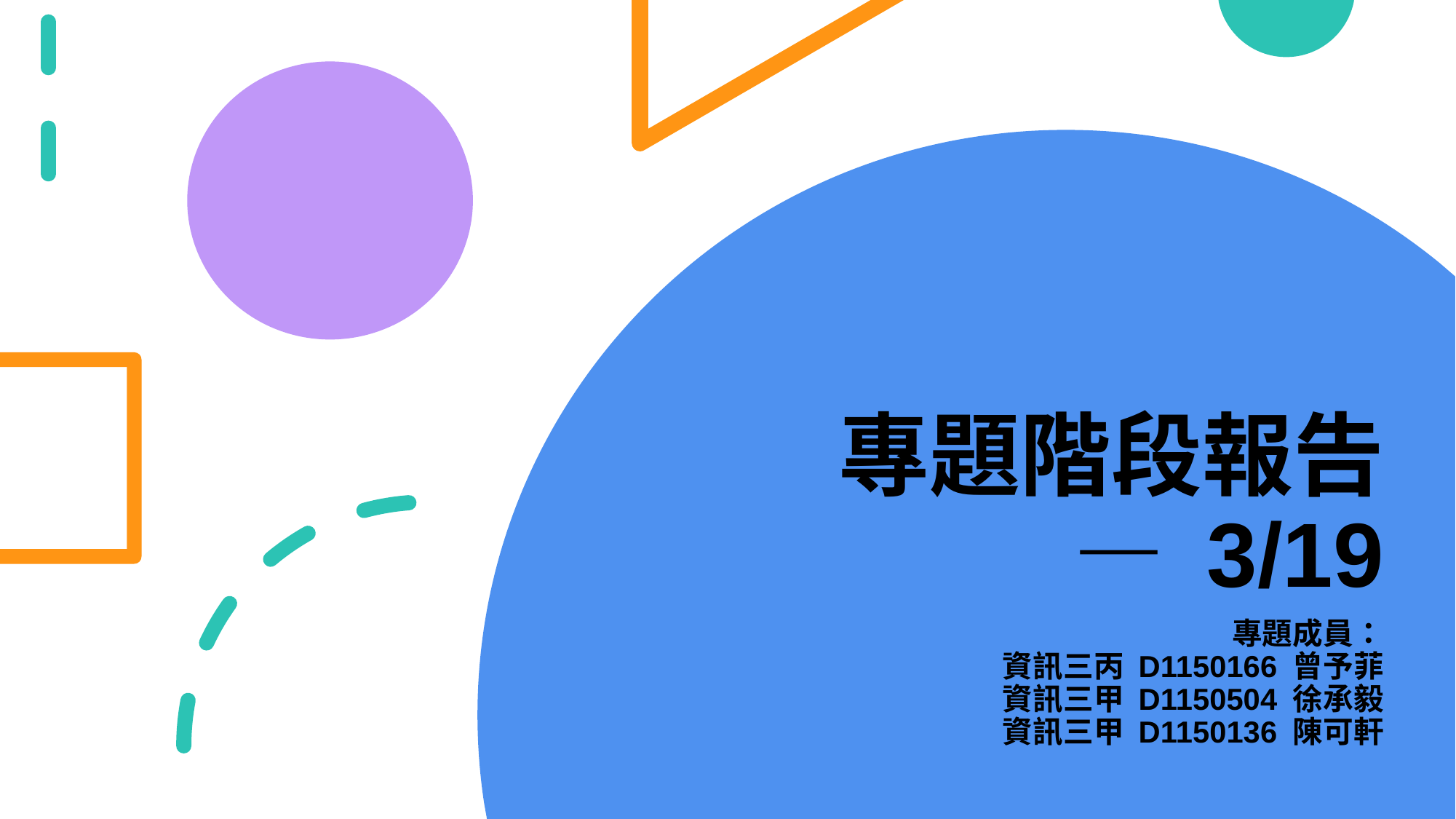

# 專題階段報告 — 3/19
專題成員：
資訊三丙 D1150166 曾予菲
資訊三甲 D1150504 徐承毅
資訊三甲 D1150136 陳可軒